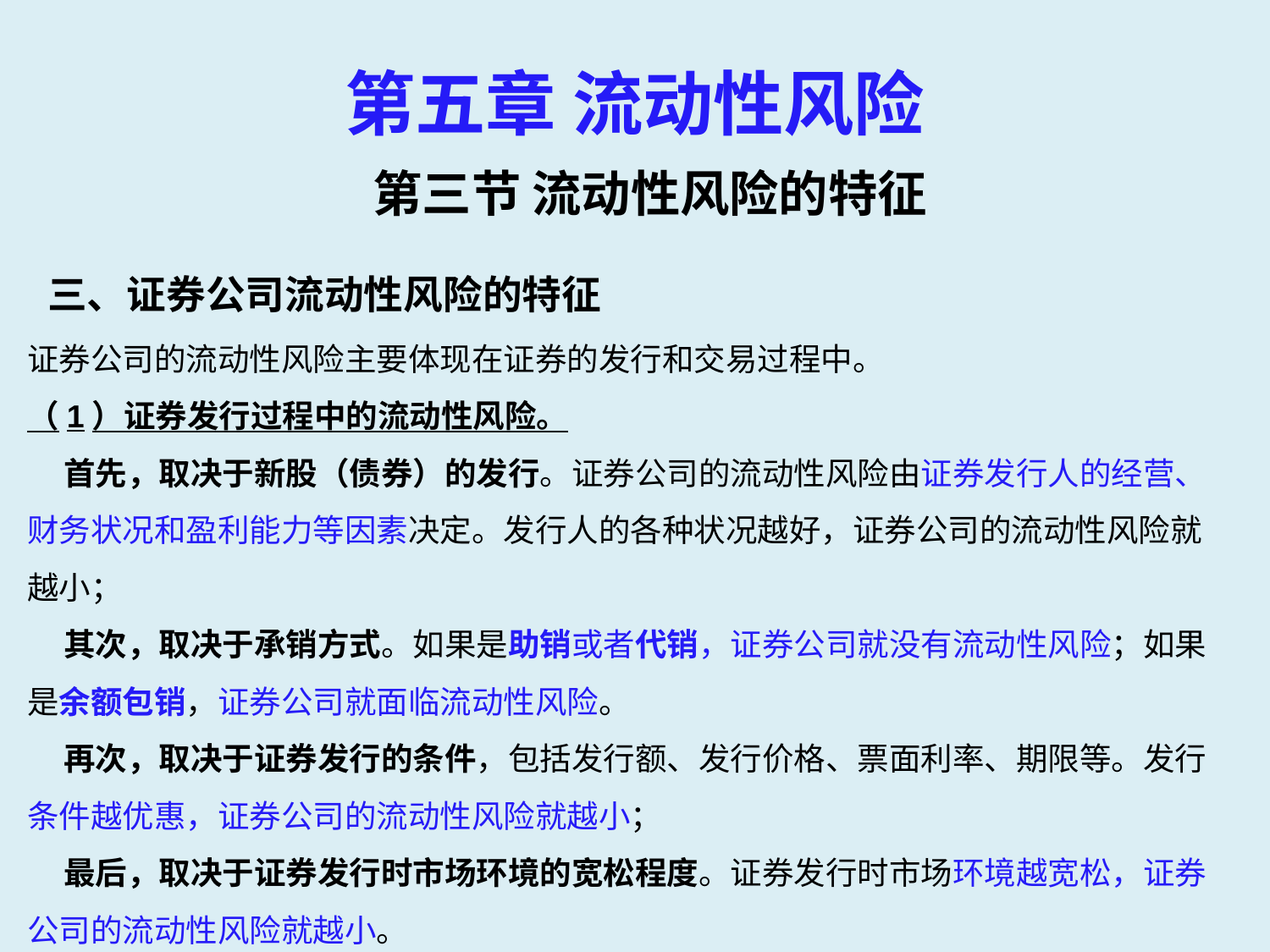

# 第五章 流动性风险
第三节 流动性风险的特征

三、证券公司流动性风险的特征
证券公司的流动性风险主要体现在证券的发行和交易过程中。
（1）证券发行过程中的流动性风险。
    首先，取决于新股（债券）的发行。证券公司的流动性风险由证券发行人的经营、财务状况和盈利能力等因素决定。发行人的各种状况越好，证券公司的流动性风险就越小；
    其次，取决于承销方式。如果是助销或者代销，证券公司就没有流动性风险；如果是余额包销，证券公司就面临流动性风险。
    再次，取决于证券发行的条件，包括发行额、发行价格、票面利率、期限等。发行条件越优惠，证券公司的流动性风险就越小；
    最后，取决于证券发行时市场环境的宽松程度。证券发行时市场环境越宽松，证券公司的流动性风险就越小。